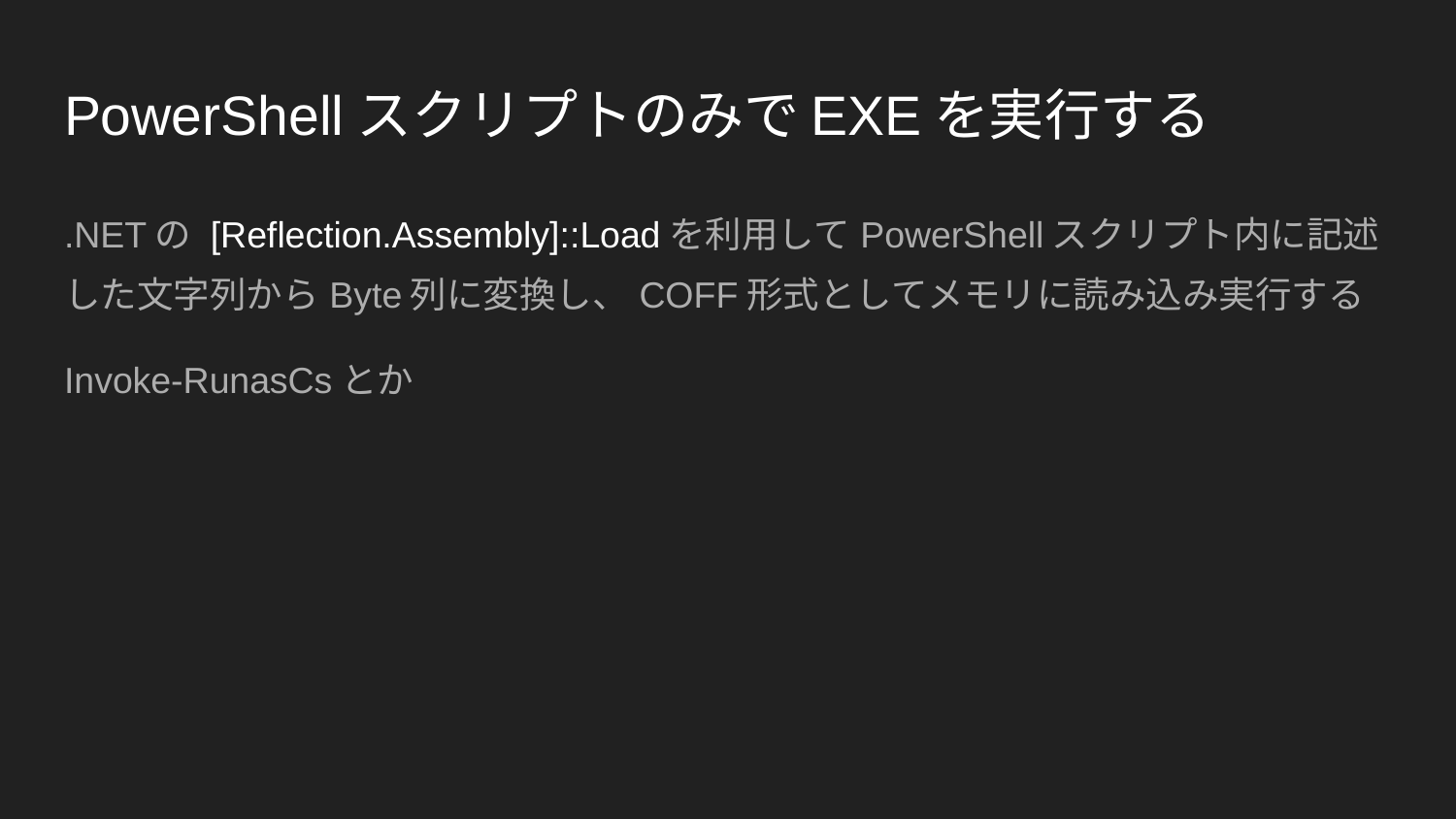

# PowerShellスクリプトのみでEXEを実行する

.NETの [Reflection.Assembly]::Loadを利用してPowerShellスクリプト内に記述した文字列からByte列に変換し、COFF形式としてメモリに読み込み実行する
Invoke-RunasCsとか